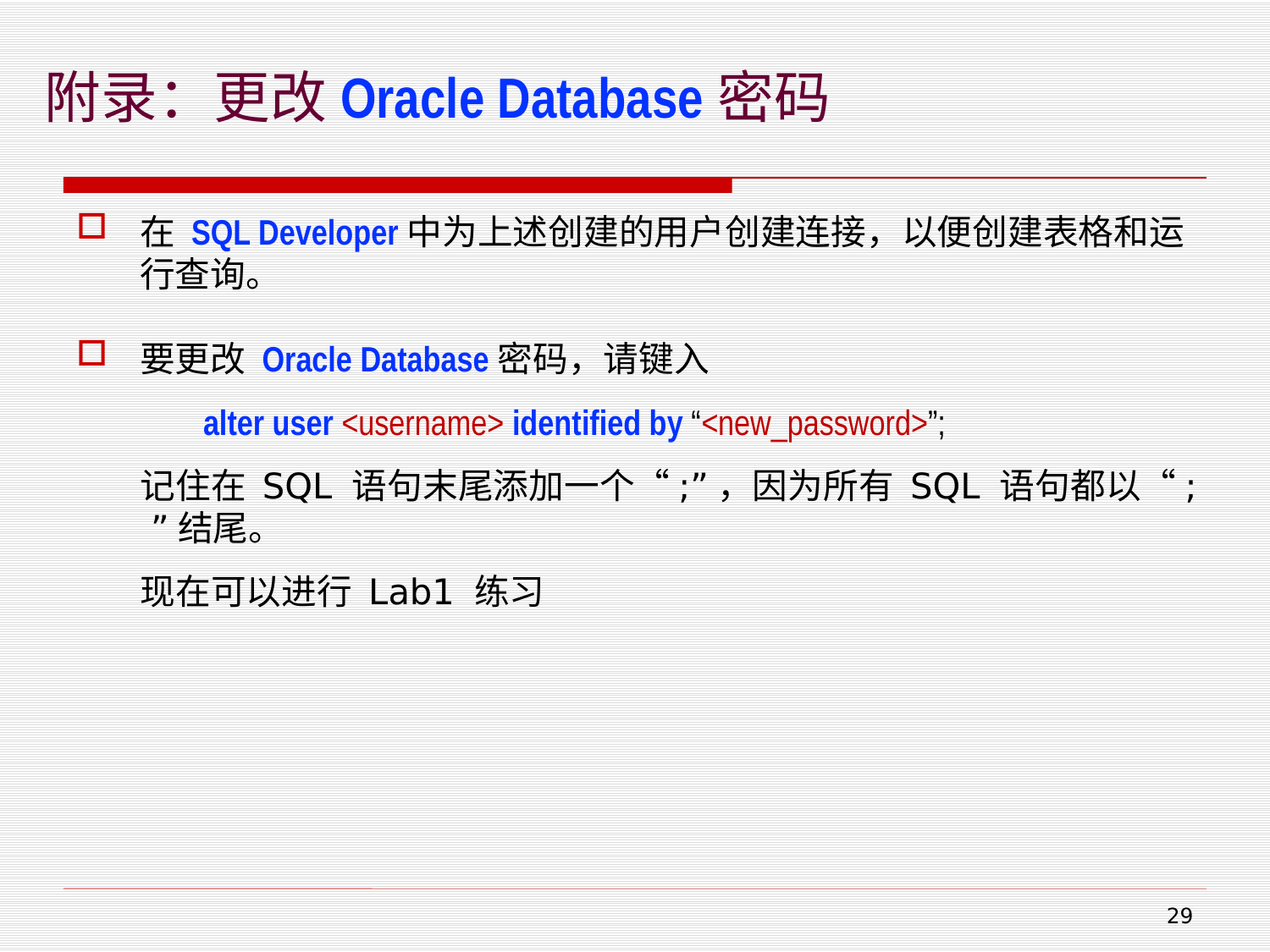

# 附录：更改Oracle Database密码
在 SQL Developer中为上述创建的用户创建连接，以便创建表格和运行查询。
要更改 Oracle Database密码，请键入
alter user <username> identified by “<new_password>”;
记住在 SQL 语句末尾添加一个“;”，因为所有 SQL 语句都以“; ”结尾。
现在可以进行 Lab1 练习
29